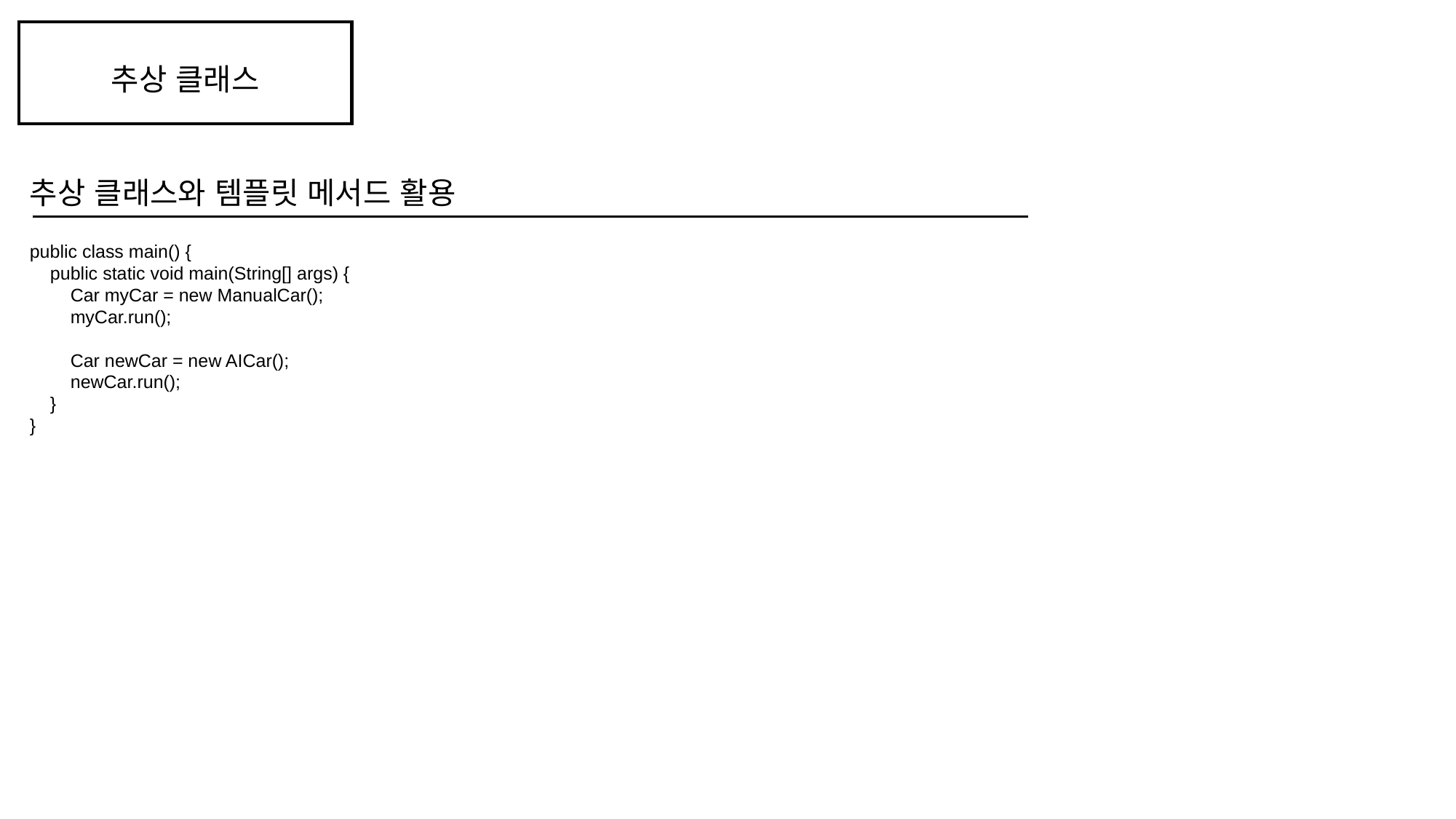

추상 클래스
추상 클래스와 템플릿 메서드 활용
public class main() {
    public static void main(String[] args) {
        Car myCar = new ManualCar();
        myCar.run();

        Car newCar = new AICar();
        newCar.run();
    }
}